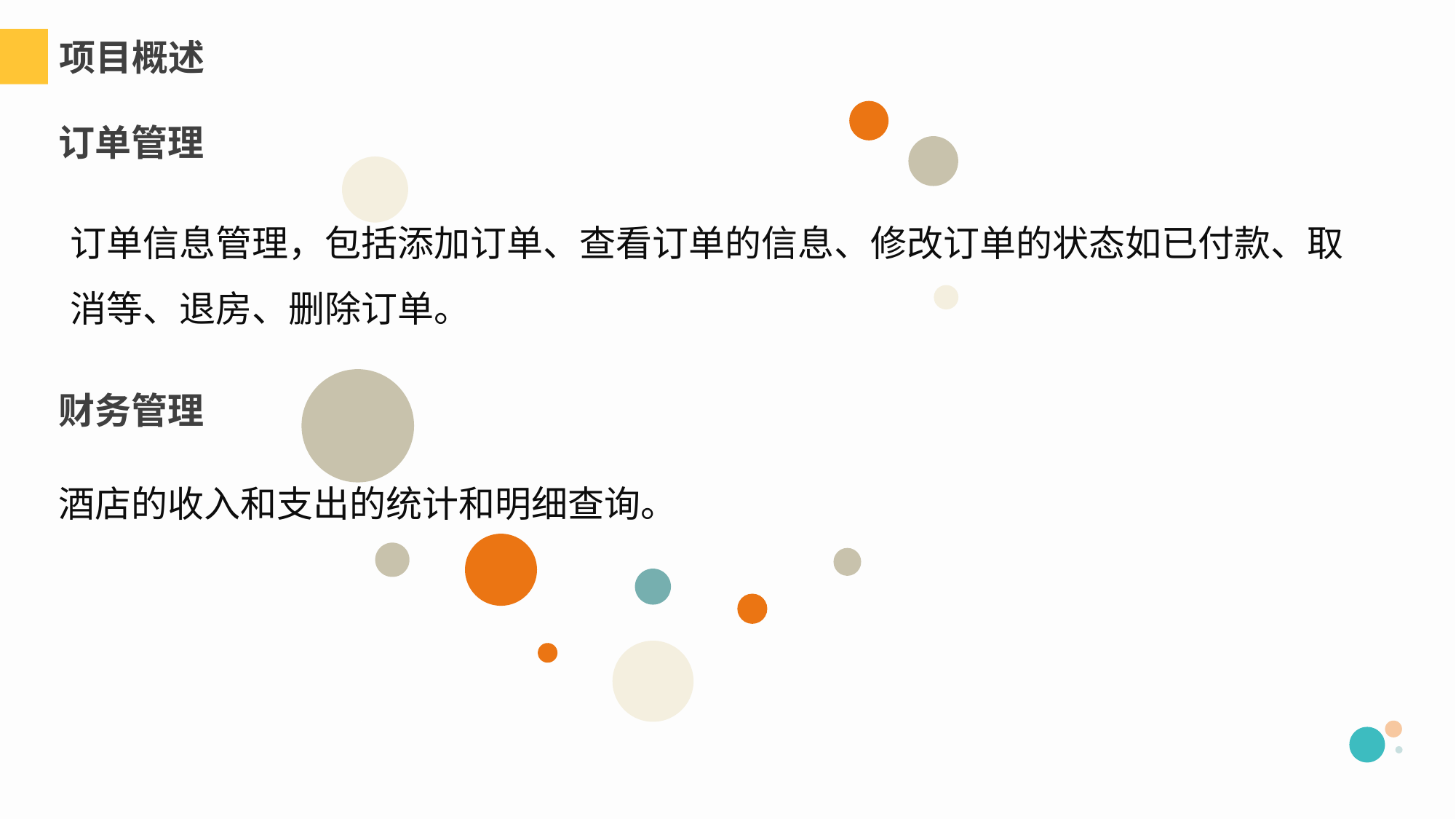

项目概述

订单管理

订单信息管理，包括添加订单、查看订单的信息、修改订单的状态如已付款、取消等、退房、删除订单。

财务管理
酒店的收入和支出的统计和明细查询。

5
PPT模板下载：www.1ppt.com/moban/     行业PPT模板：www.1ppt.com/hangye/
节日PPT模板：www.1ppt.com/jieri/           PPT素材下载：www.1ppt.com/sucai/
PPT背景图片：www.1ppt.com/beijing/      PPT图表下载：www.1ppt.com/tubiao/
优秀PPT下载：www.1ppt.com/xiazai/        PPT教程： www.1ppt.com/powerpoint/
Word教程： www.1ppt.com/word/              Excel教程：www.1ppt.com/excel/
资料下载：www.1ppt.com/ziliao/                PPT课件下载：www.1ppt.com/kejian/
范文下载：www.1ppt.com/fanwen/             试卷下载：www.1ppt.com/shiti/
教案下载：www.1ppt.com/jiaoan/
字体下载：www.1ppt.com/ziti/